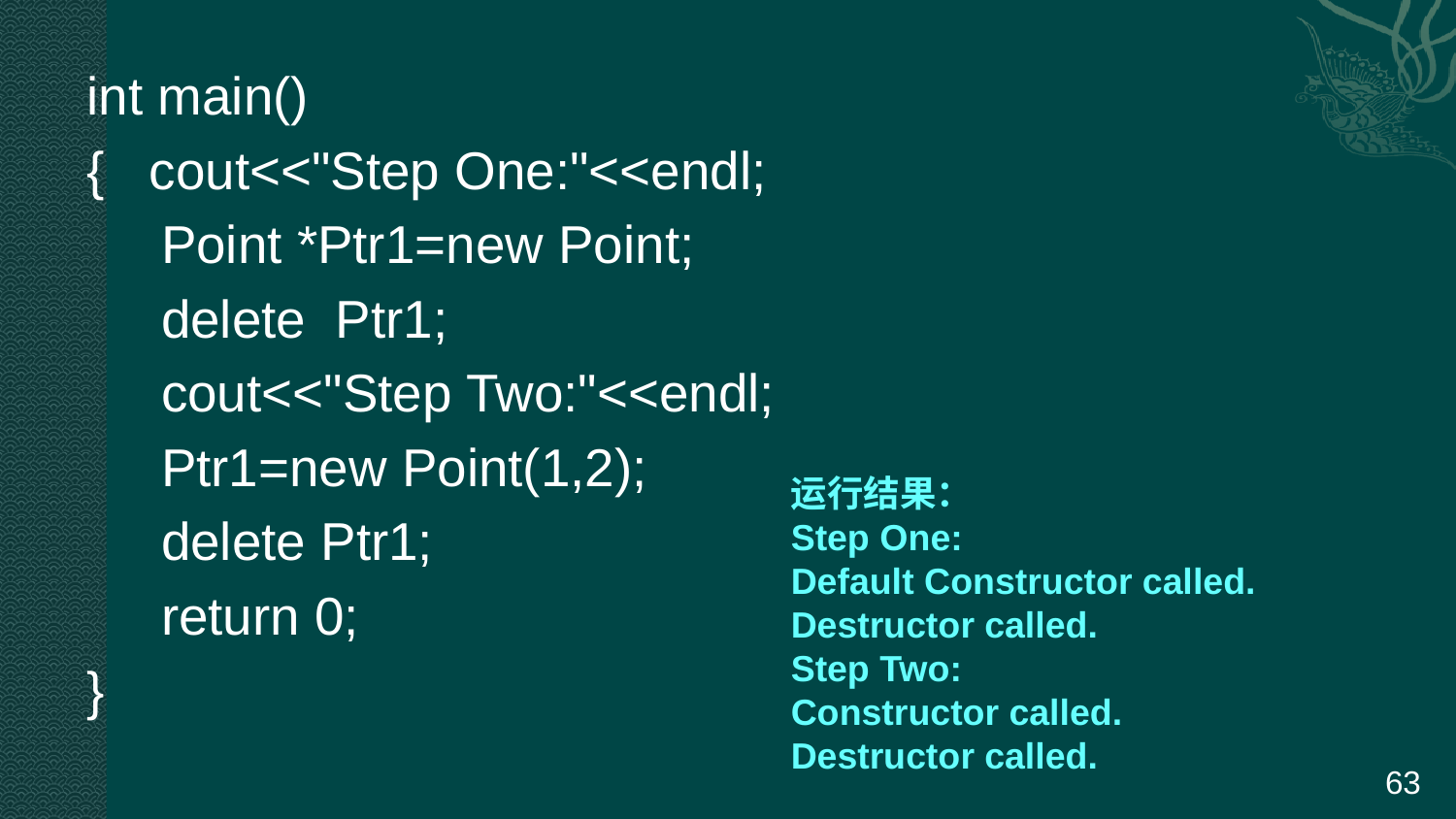

int main()
{   cout<<"Step One:"<<endl;
     Point *Ptr1=new Point;
     delete  Ptr1;
     cout<<"Step Two:"<<endl;
     Ptr1=new Point(1,2);
     delete Ptr1;
     return 0;
}

运行结果：
Step One:
Default Constructor called.
Destructor called.
Step Two:
Constructor called.
Destructor called.
63